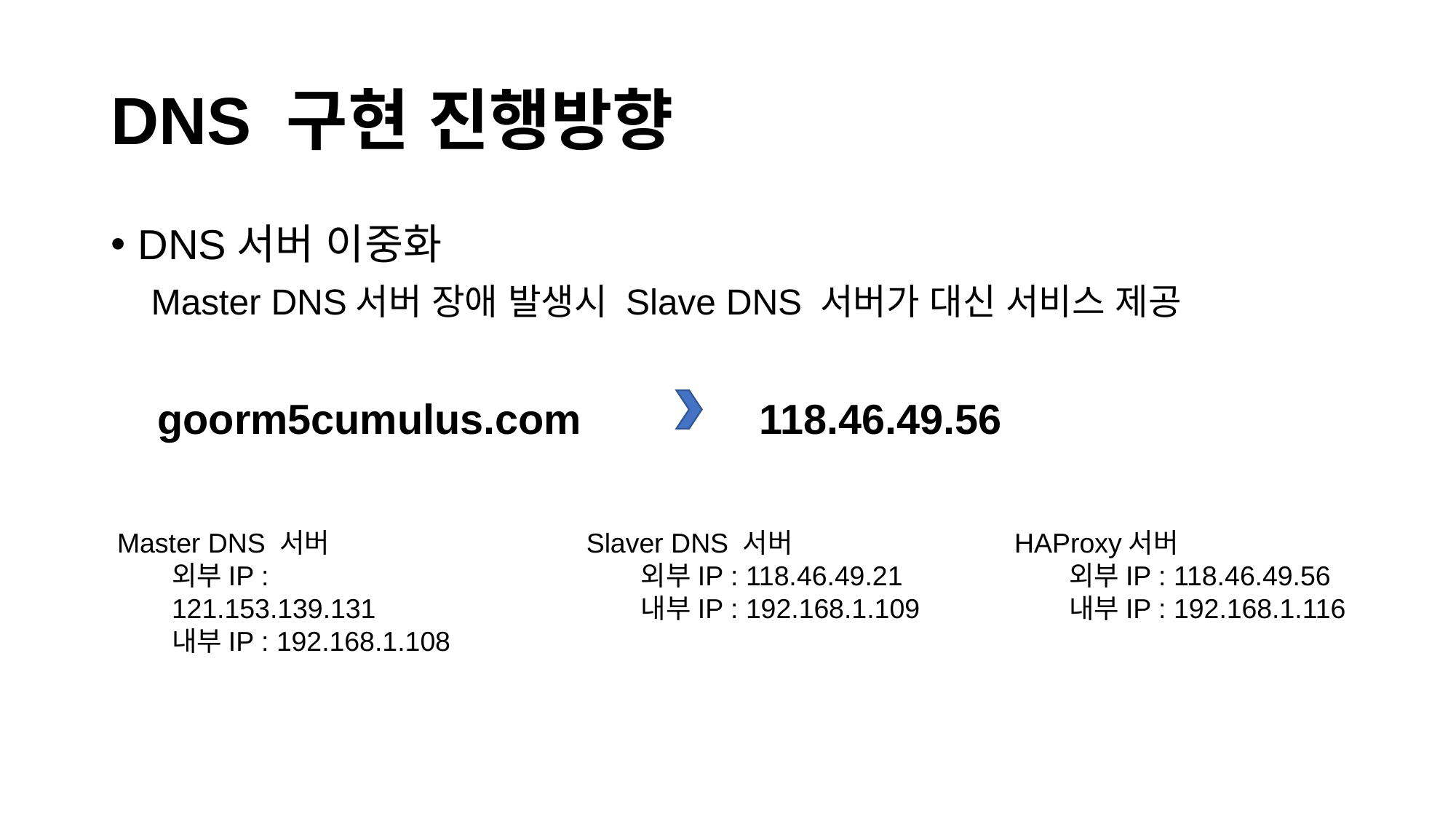

# DNS 구현 진행방향
DNS서버 이중화
    Master DNS서버 장애 발생시 Slave DNS 서버가 대신 서비스 제공

    goorm5cumulus.com 		118.46.49.56

Master DNS 서버
외부IP : 121.153.139.131
내부IP : 192.168.1.108
Slaver DNS 서버
외부IP : 118.46.49.21
내부IP : 192.168.1.109
HAProxy서버
외부IP : 118.46.49.56
내부IP : 192.168.1.116